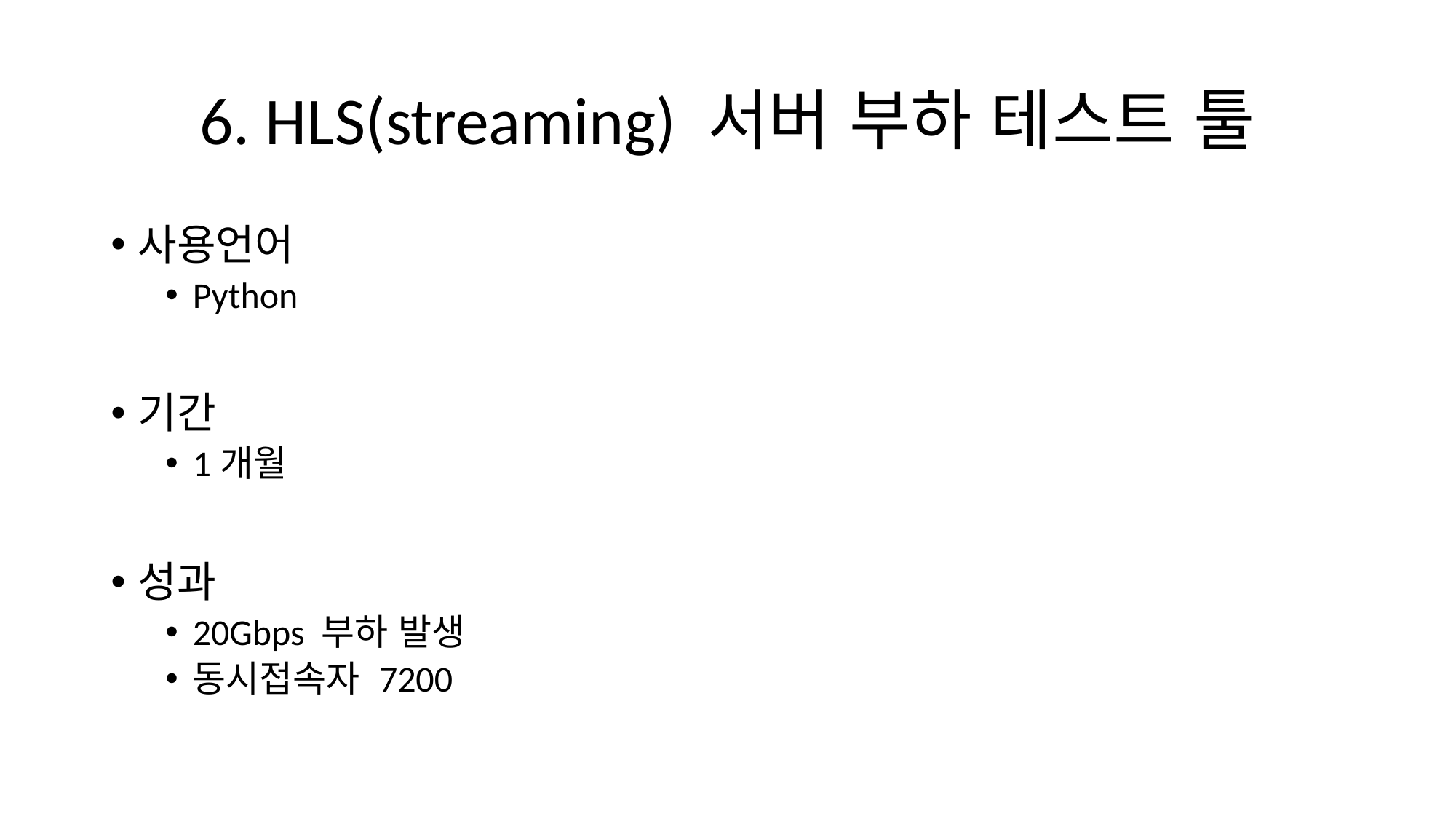

# 6. HLS(streaming) 서버 부하 테스트 툴
사용언어
Python

기간
1개월

성과
20Gbps 부하 발생
동시접속자 7200